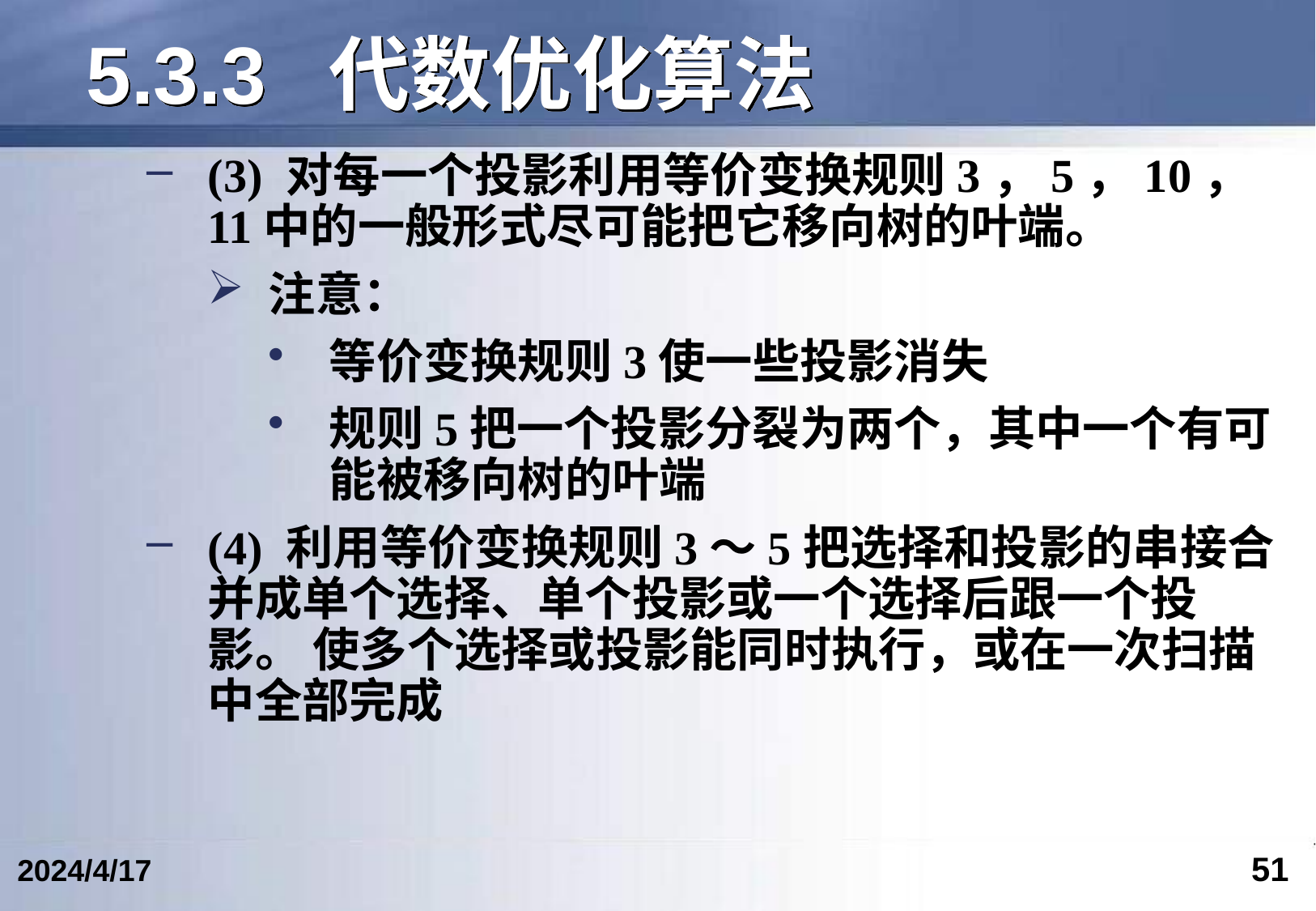

# 5.3.3	代数优化算法
(3) 对每一个投影利用等价变换规则3，5，10，11中的一般形式尽可能把它移向树的叶端。
注意：
等价变换规则3使一些投影消失
规则5把一个投影分裂为两个，其中一个有可能被移向树的叶端
(4) 利用等价变换规则3～5把选择和投影的串接合并成单个选择、单个投影或一个选择后跟一个投影。 使多个选择或投影能同时执行，或在一次扫描中全部完成

51
2024/4/17